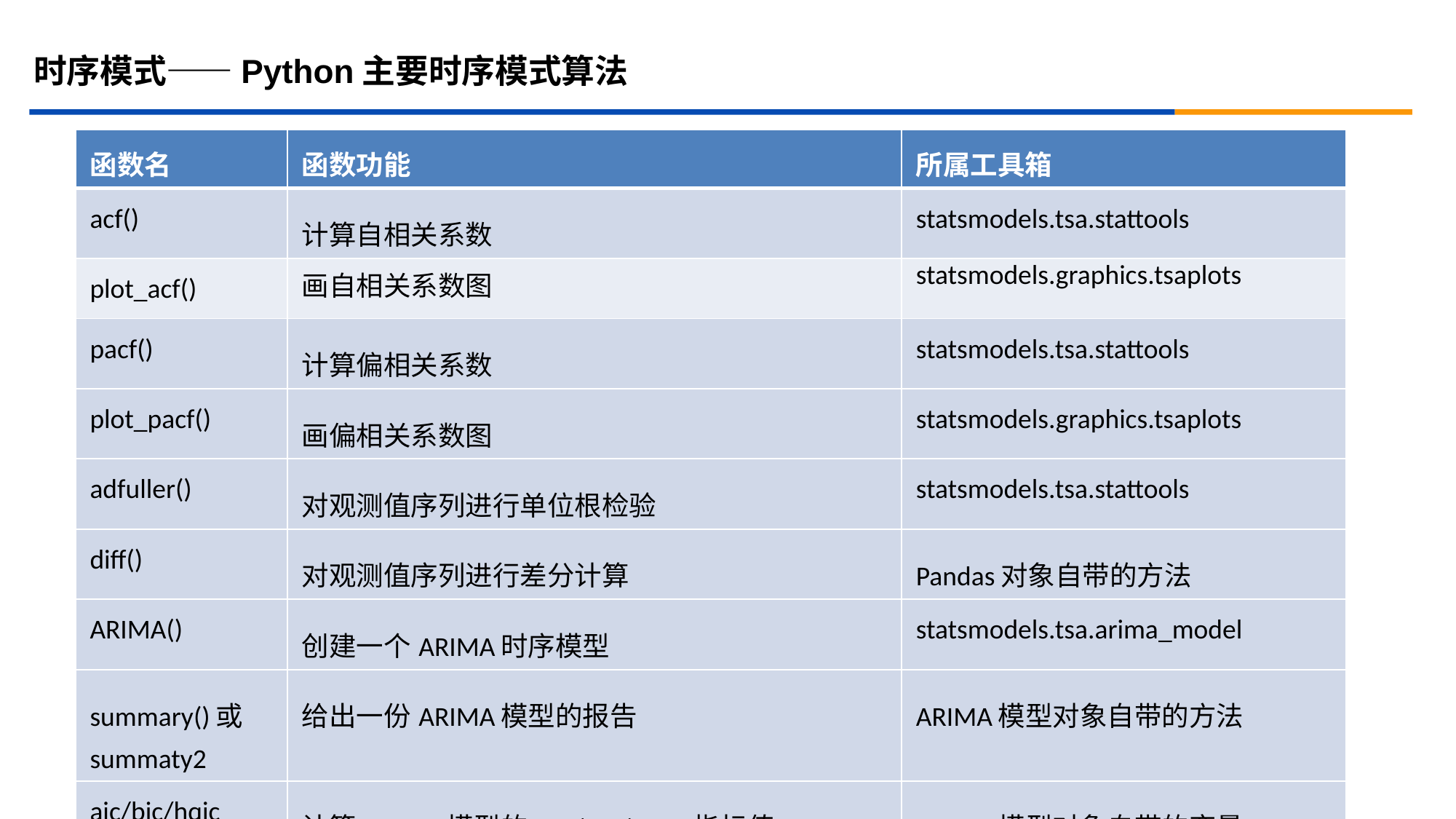

时序模式——Python主要时序模式算法
| 函数名 | 函数功能 | 所属工具箱 |
| --- | --- | --- |
| acf() | 计算自相关系数 | statsmodels.tsa.stattools |
| plot\_acf() | 画自相关系数图 | statsmodels.graphics.tsaplots |
| pacf() | 计算偏相关系数 | statsmodels.tsa.stattools |
| plot\_pacf() | 画偏相关系数图 | statsmodels.graphics.tsaplots |
| adfuller() | 对观测值序列进行单位根检验 | statsmodels.tsa.stattools |
| diff() | 对观测值序列进行差分计算 | Pandas对象自带的方法 |
| ARIMA() | 创建一个ARIMA时序模型 | statsmodels.tsa.arima\_model |
| summary()或summaty2 | 给出一份ARIMA模型的报告 | ARIMA模型对象自带的方法 |
| aic/bic/hqic | 计算ARIMA模型的AIC/BIC/HQIC指标值 | ARIMA模型对象自带的变量 |